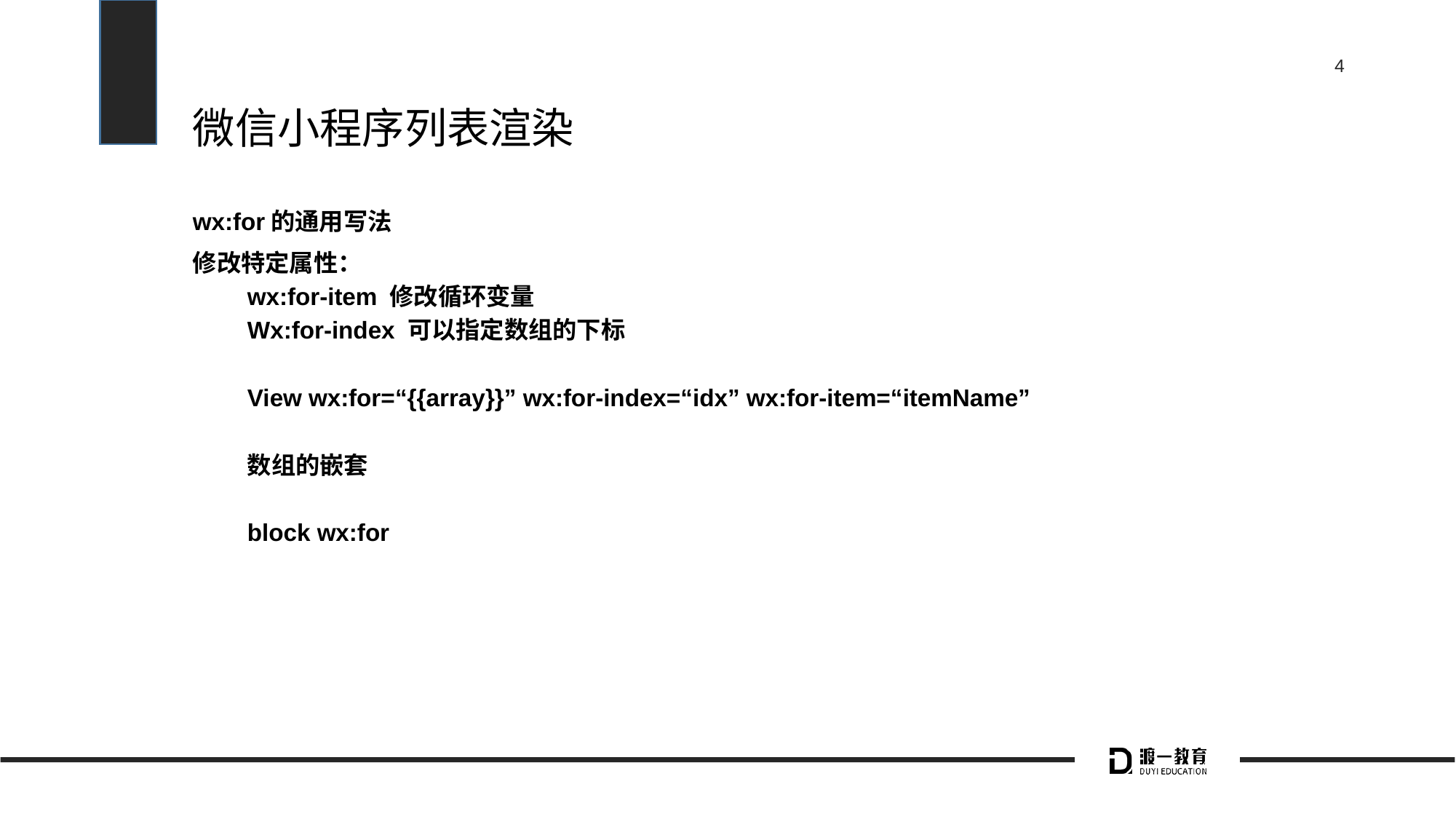

# 微信小程序列表渲染
wx:for的通用写法
修改特定属性：
wx:for-item 修改循环变量
Wx:for-index 可以指定数组的下标

View wx:for=“{{array}}” wx:for-index=“idx” wx:for-item=“itemName”

数组的嵌套

block wx:for